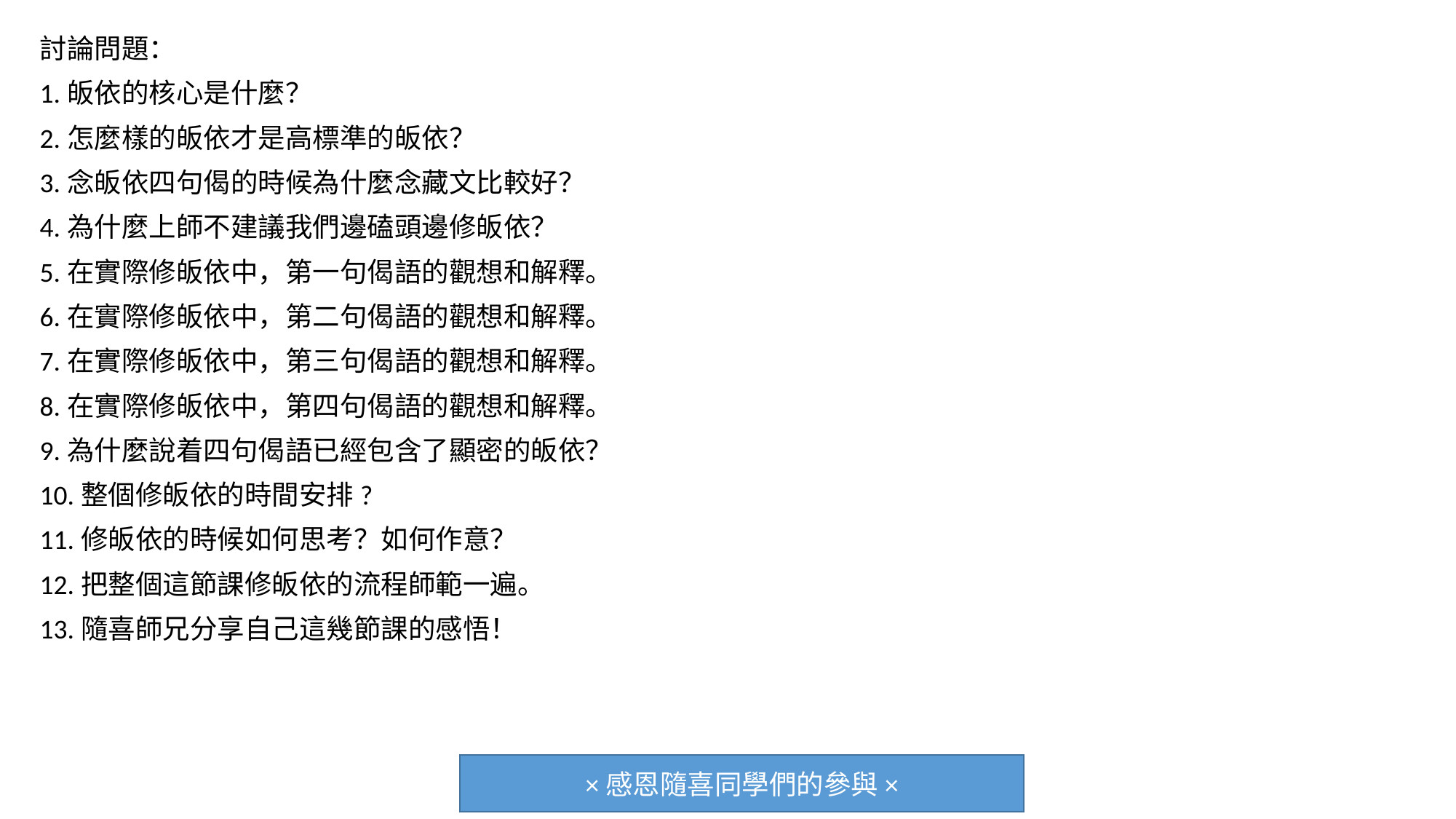

討論問題：
1.皈依的核心是什麼？
2.怎麼樣的皈依才是高標準的皈依？
3.念皈依四句偈的時候為什麼念藏文比較好？
4.為什麼上師不建議我們邊磕頭邊修皈依？
5.在實際修皈依中，第一句偈語的觀想和解釋。
6.在實際修皈依中，第二句偈語的觀想和解釋。
7.在實際修皈依中，第三句偈語的觀想和解釋。
8.在實際修皈依中，第四句偈語的觀想和解釋。
9.為什麼說着四句偈語已經包含了顯密的皈依？
10.整個修皈依的時間安排?
11.修皈依的時候如何思考？如何作意？
12.把整個這節課修皈依的流程師範一遍。
13.隨喜師兄分享自己這幾節課的感悟！

×感恩隨喜同學們的參與×